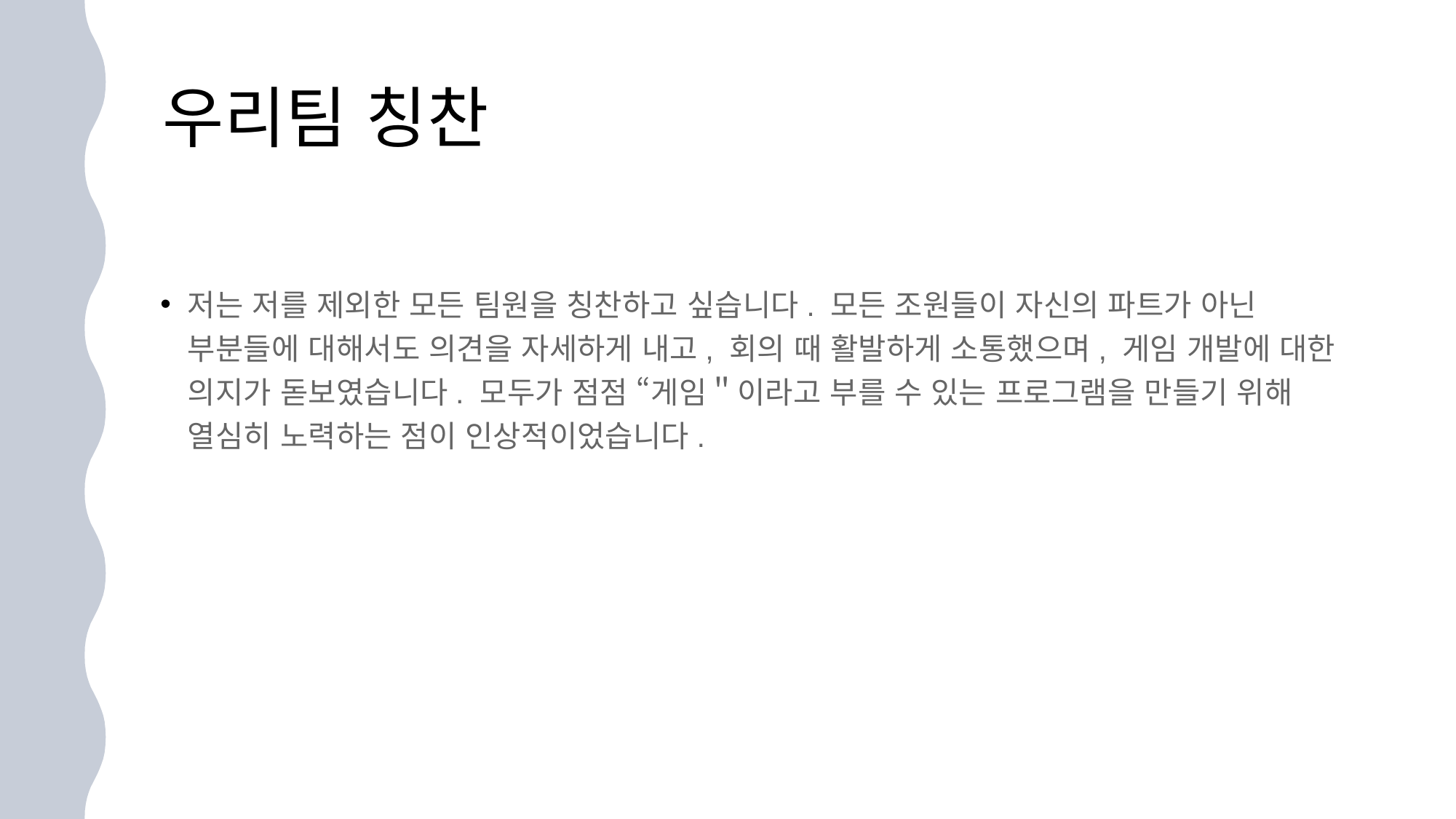

# 우리팀 칭찬
저는 저를 제외한 모든 팀원을 칭찬하고 싶습니다. 모든 조원들이 자신의 파트가 아닌 부분들에 대해서도 의견을 자세하게 내고, 회의 때 활발하게 소통했으며, 게임 개발에 대한 의지가 돋보였습니다. 모두가 점점 “게임＂이라고 부를 수 있는 프로그램을 만들기 위해 열심히 노력하는 점이 인상적이었습니다.